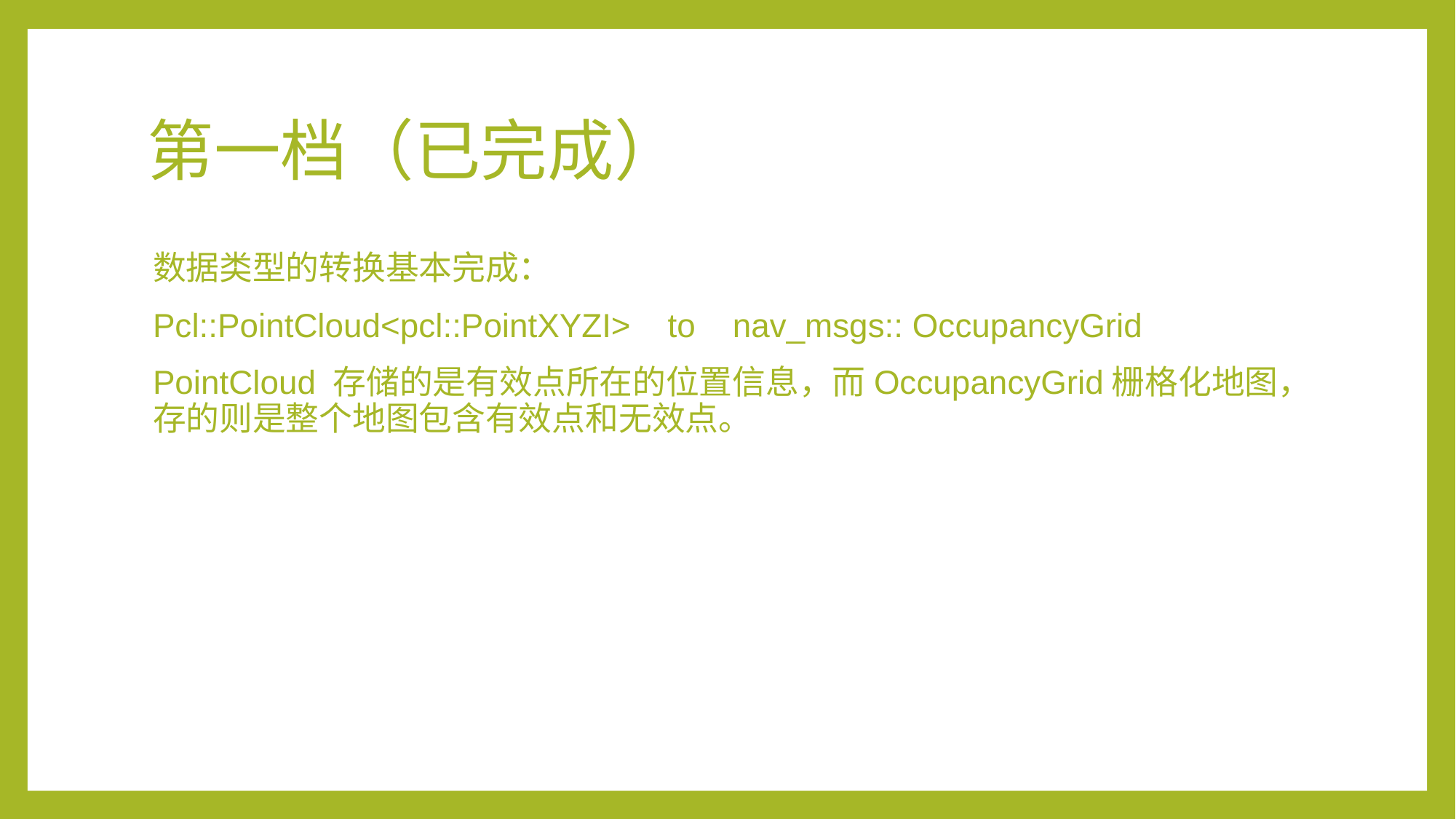

# 第一档（已完成）
数据类型的转换基本完成：
Pcl::PointCloud<pcl::PointXYZI>    to    nav_msgs:: OccupancyGrid
PointCloud 存储的是有效点所在的位置信息，而OccupancyGrid栅格化地图，存的则是整个地图包含有效点和无效点。